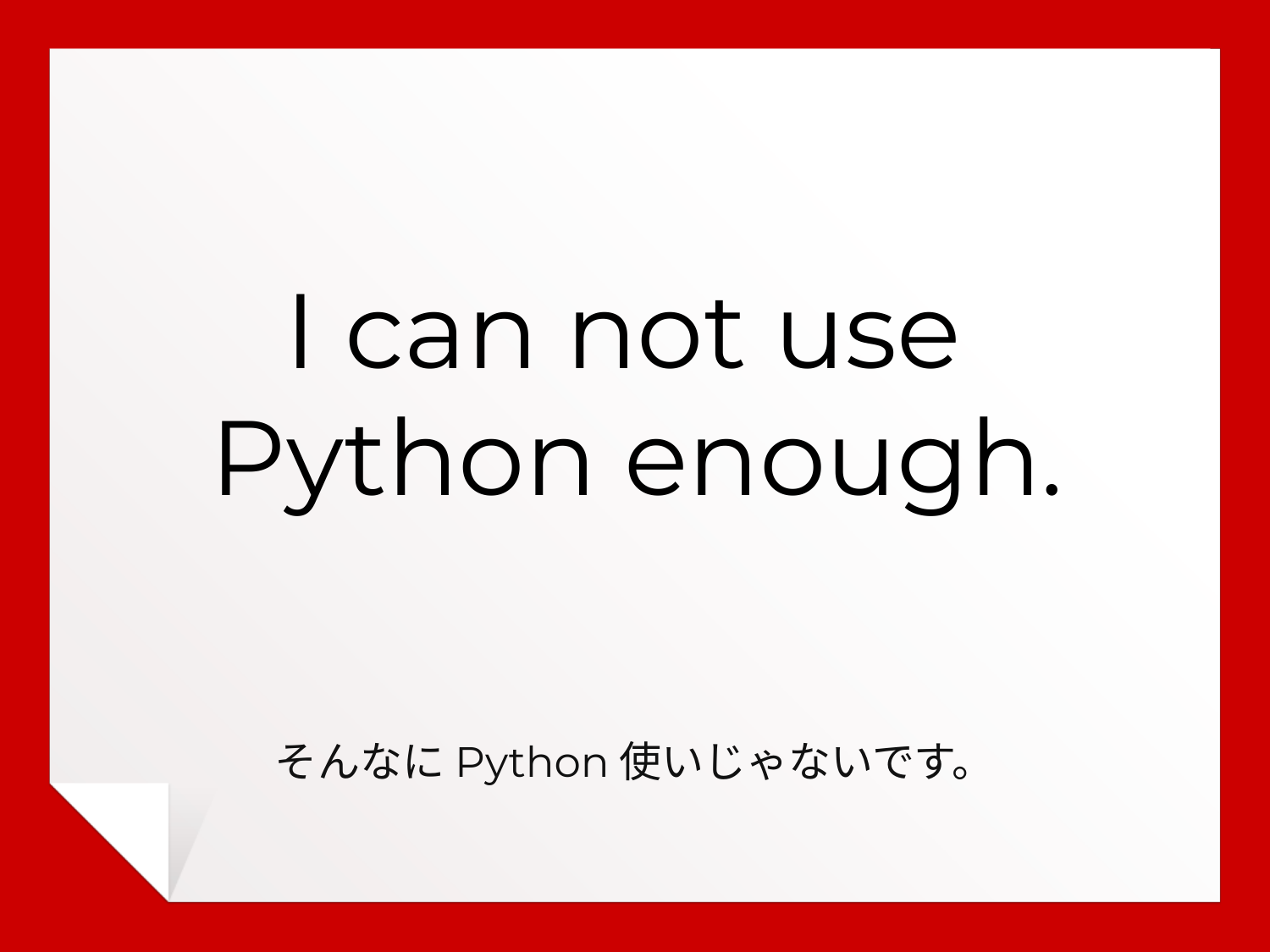

I can not use
Python enough.
そんなにPython使いじゃないです。